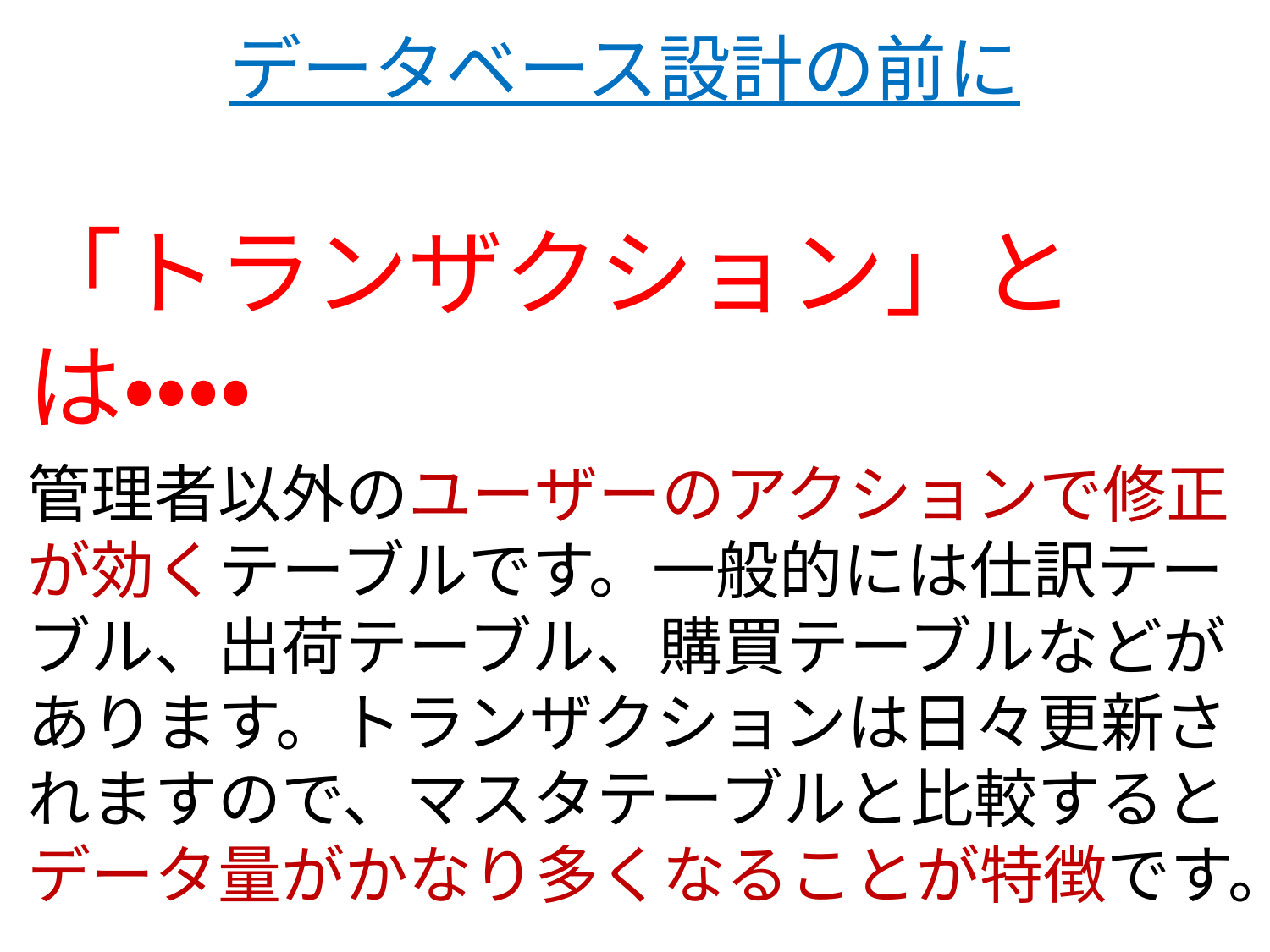

# データベース設計の前に
「トランザクション」とは・・・・
管理者以外のユーザーのアクションで修正が効くテーブルです。一般的には仕訳テーブル、出荷テーブル、購買テーブルなどがあります。トランザクションは日々更新されますので、マスタテーブルと比較するとデータ量がかなり多くなることが特徴です。